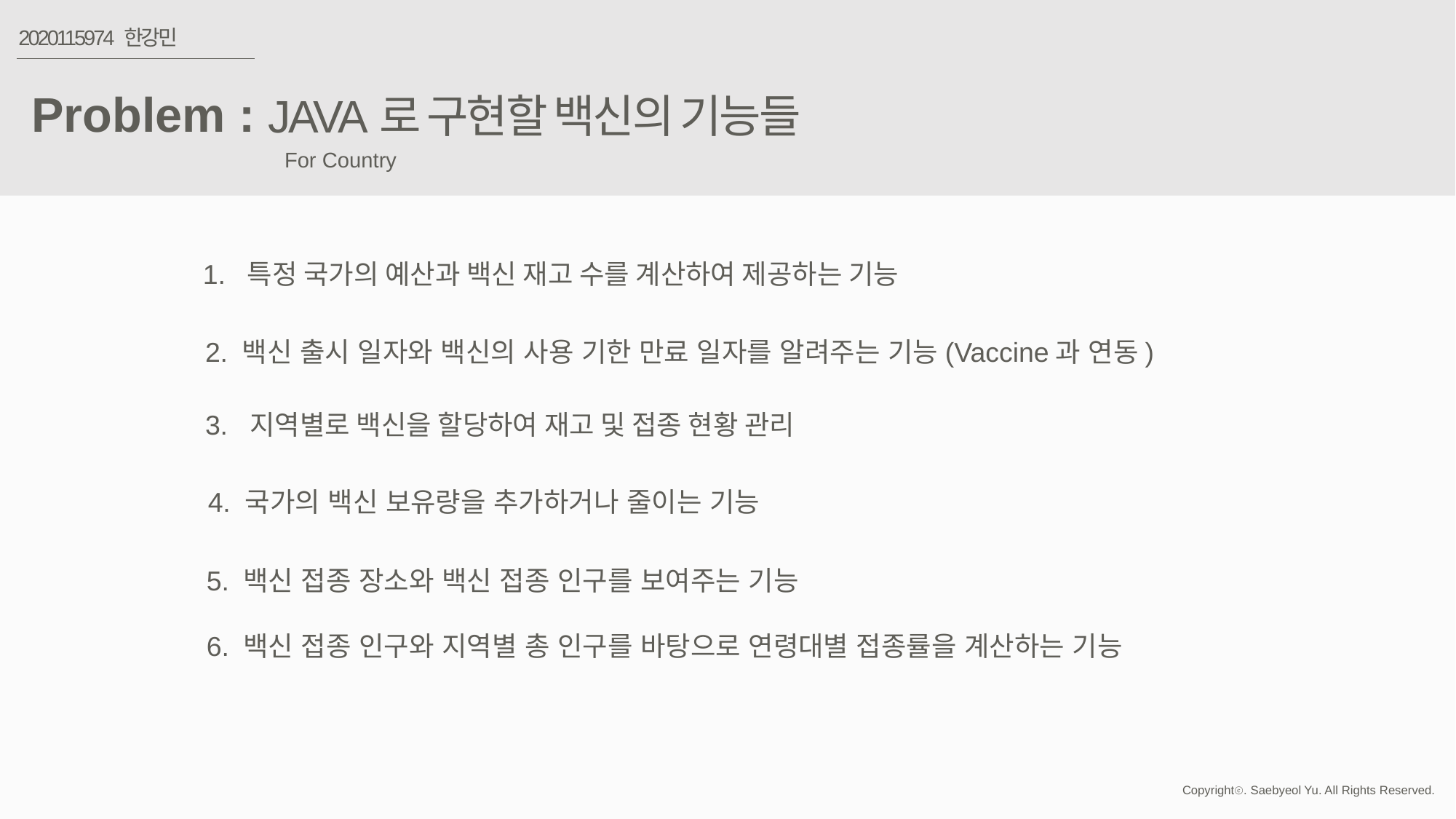

2020115974 한강민

Problem :
JAVA로 구현할 백신의 기능들
For Country
1.  특정 국가의 예산과 백신 재고 수를 계산하여 제공하는 기능
2. 백신 출시 일자와 백신의 사용 기한 만료 일자를 알려주는 기능(Vaccine과 연동)
3.  지역별로 백신을 할당하여 재고 및 접종 현황 관리
4. 국가의 백신 보유량을 추가하거나 줄이는 기능
5. 백신 접종 장소와 백신 접종 인구를 보여주는 기능

6. 백신 접종 인구와 지역별 총 인구를 바탕으로 연령대별 접종률을 계산하는 기능